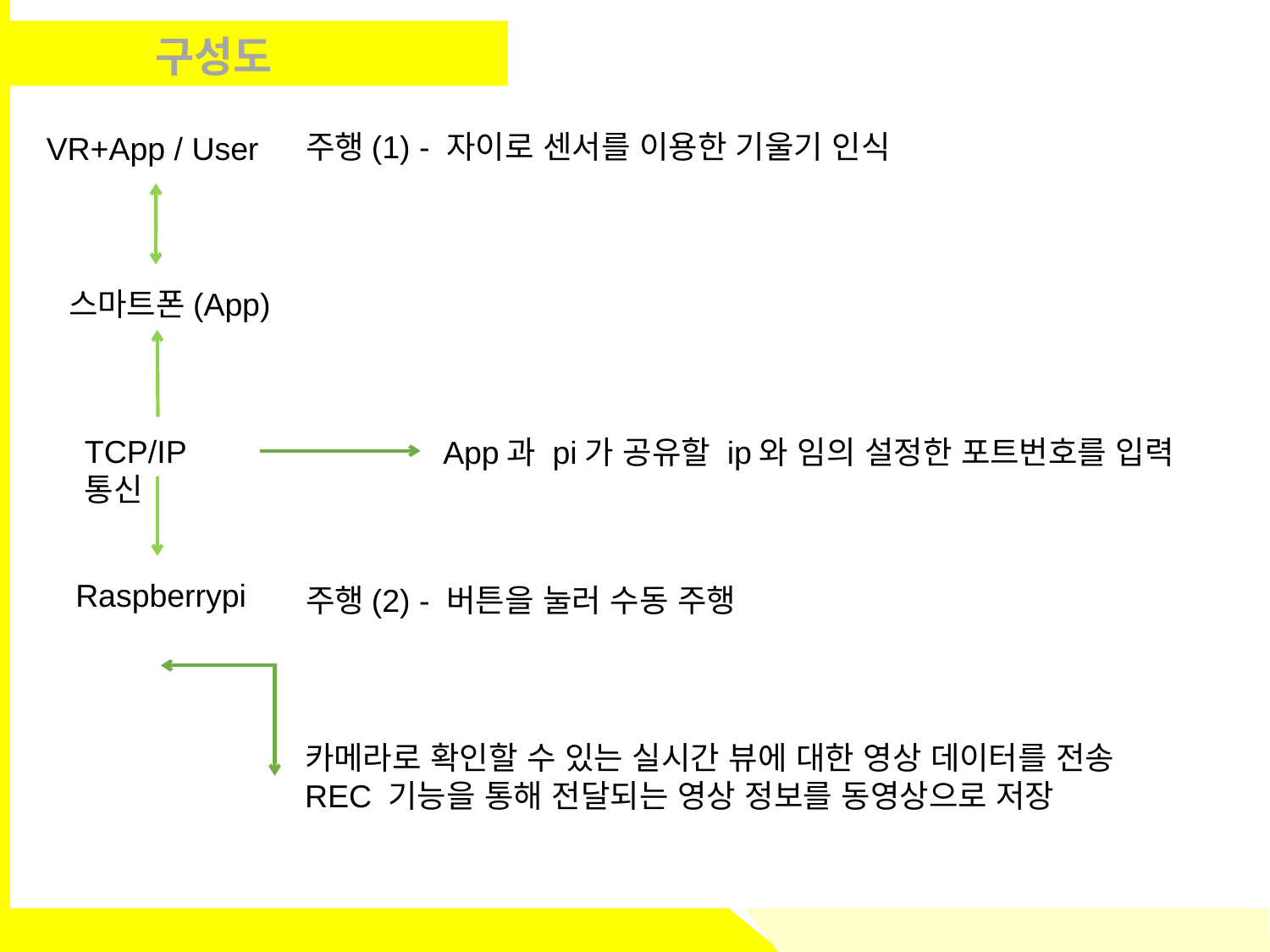

구성도
주행(1) - 자이로 센서를 이용한 기울기 인식
VR+App / User
스마트폰(App)
TCP/IP통신
App과 pi가 공유할 ip와 임의 설정한 포트번호를 입력
Raspberrypi
주행(2) - 버튼을 눌러 수동 주행
카메라로 확인할 수 있는 실시간 뷰에 대한 영상 데이터를 전송
REC 기능을 통해 전달되는 영상 정보를 동영상으로 저장